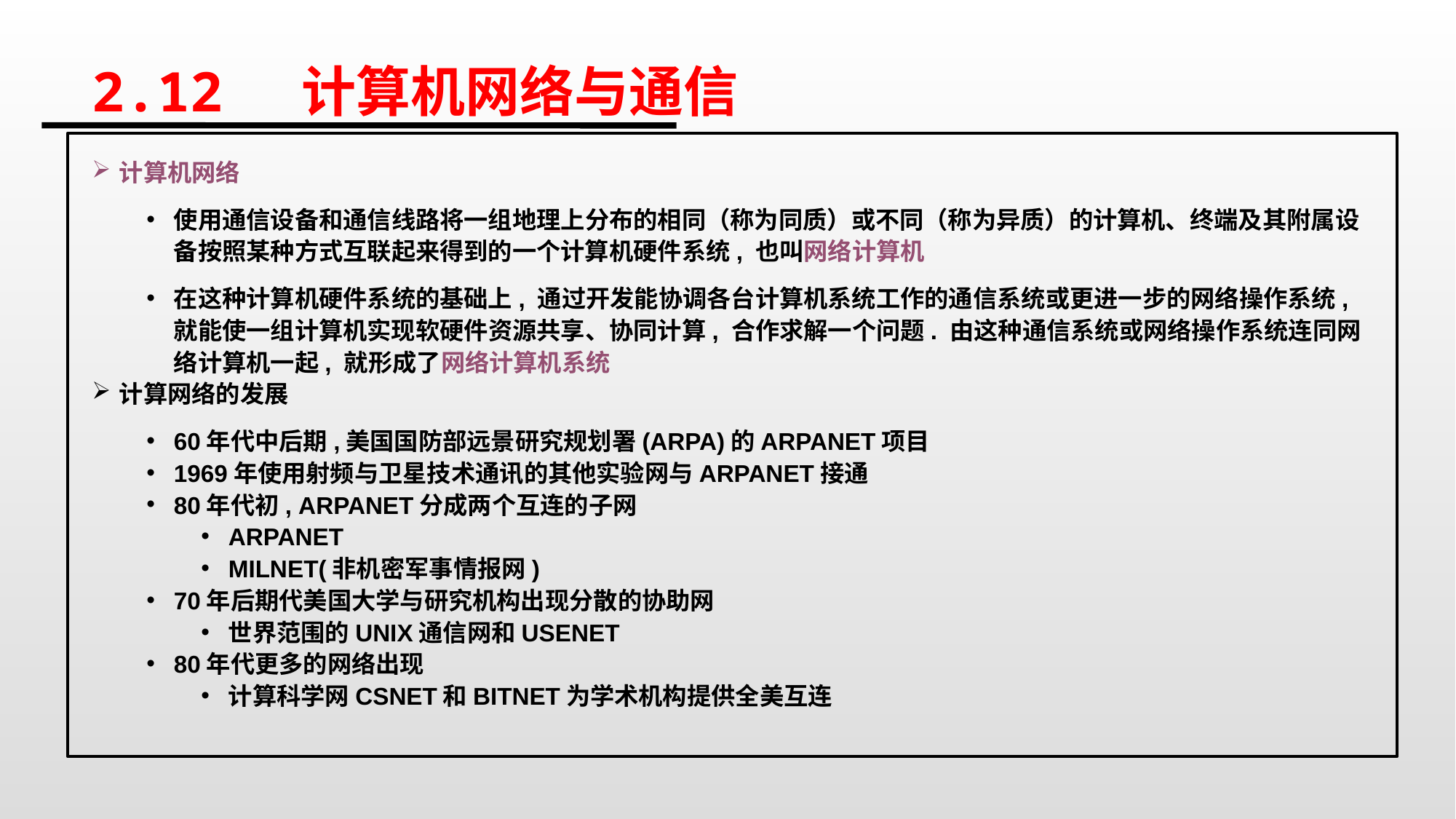

# 2.12  计算机网络与通信

计算机网络
使用通信设备和通信线路将一组地理上分布的相同（称为同质）或不同（称为异质）的计算机、终端及其附属设备按照某种方式互联起来得到的一个计算机硬件系统, 也叫网络计算机
在这种计算机硬件系统的基础上, 通过开发能协调各台计算机系统工作的通信系统或更进一步的网络操作系统, 就能使一组计算机实现软硬件资源共享、协同计算, 合作求解一个问题. 由这种通信系统或网络操作系统连同网络计算机一起, 就形成了网络计算机系统
计算网络的发展
60年代中后期,美国国防部远景研究规划署(ARPA)的ARPANET项目
1969年使用射频与卫星技术通讯的其他实验网与ARPANET接通
80年代初, ARPANET分成两个互连的子网
ARPANET
MILNET(非机密军事情报网)
70年后期代美国大学与研究机构出现分散的协助网
世界范围的UNIX通信网和USENET
80年代更多的网络出现
计算科学网CSNET和BITNET为学术机构提供全美互连

59